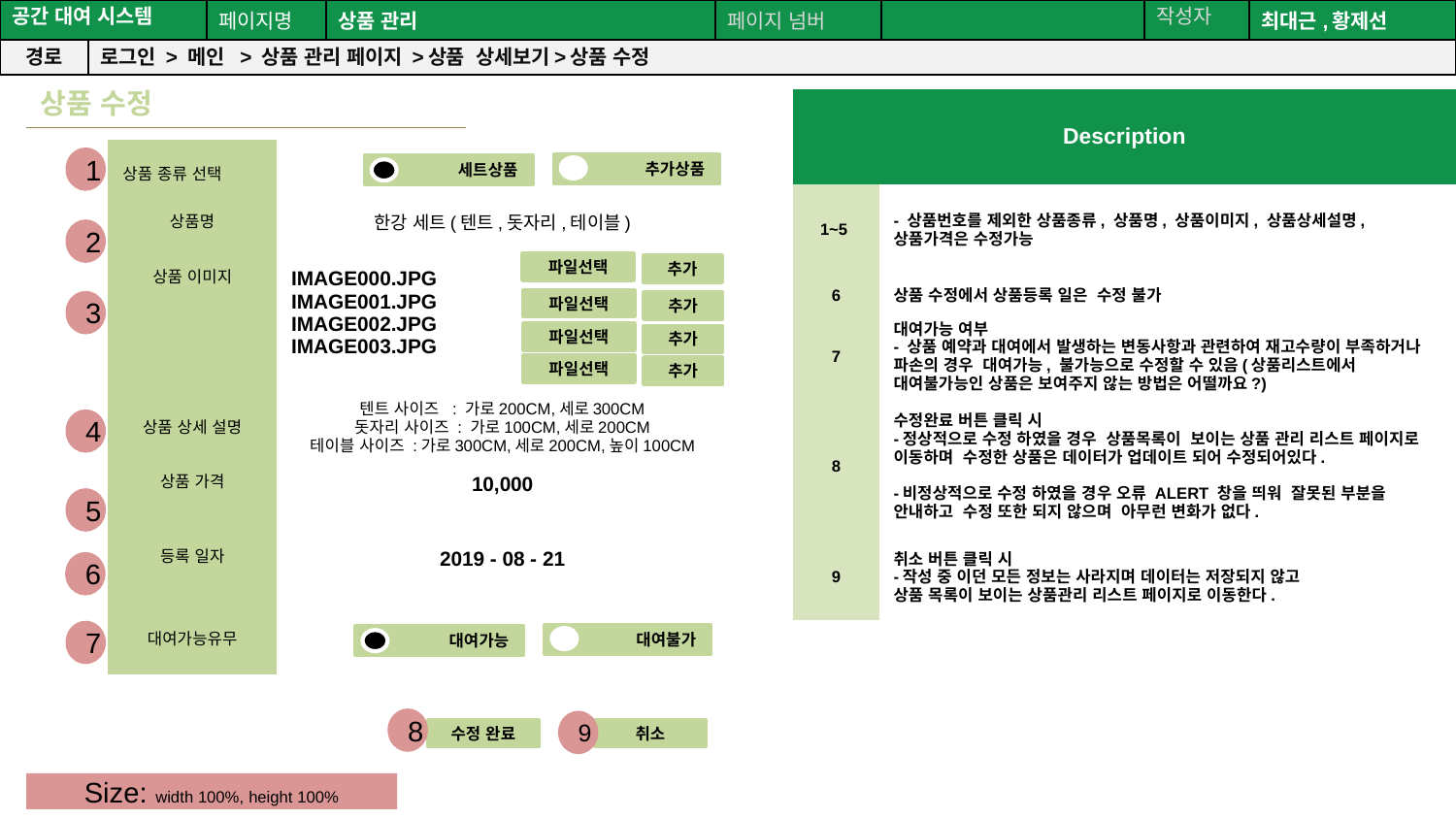

공간(오피스) 대여 시스템
| 공간 대여 시스템 |  | 페이지명 | 상품 관리 | 페이지 넘버 |  | 작성자 | 최대근,황제선 |
| --- | --- | --- | --- | --- | --- | --- | --- |
| 경로 | 로그인 > 메인 > 상품 관리 페이지 >상품 상세보기>상품 수정 |  |  |  |  |  |  |
상품 수정
| Description |  |
| --- | --- |
| 1~5 | - 상품번호를 제외한 상품종류, 상품명, 상품이미지, 상품상세설명, 상품가격은 수정가능 |
| 6 | 상품 수정에서 상품등록 일은 수정 불가 |
| 7 | 대여가능 여부 - 상품 예약과 대여에서 발생하는 변동사항과 관련하여 재고수량이 부족하거나 파손의 경우 대여가능, 불가능으로 수정할 수 있음(상품리스트에서 대여불가능인 상품은 보여주지 않는 방법은 어떨까요?) |
| 8 | 수정완료 버튼 클릭 시 -정상적으로 수정 하였을 경우 상품목록이 보이는 상품 관리 리스트 페이지로 이동하며 수정한 상품은 데이터가 업데이트 되어 수정되어있다. -비정상적으로 수정 하였을 경우 오류 ALERT 창을 띄워 잘못된 부분을 안내하고 수정 또한 되지 않으며 아무런 변화가 없다. |
| 9 | 취소 버튼 클릭 시 -작성 중 이던 모든 정보는 사라지며 데이터는 저장되지 않고 상품 목록이 보이는 상품관리 리스트 페이지로 이동한다. |
| 상품 종류 선택 |  |
| --- | --- |
| 상품명 | 한강 세트(텐트,돗자리,테이블) |
| 상품 이미지 | IMAGE000.JPG IMAGE001.JPG IMAGE002.JPG IMAGE003.JPG |
| 상품 상세 설명 | 텐트 사이즈 : 가로200CM,세로300CM 돗자리 사이즈 : 가로100CM,세로200CM 테이블 사이즈 :가로300CM,세로200CM,높이100CM |
| 상품 가격 | 10,000 |
| 등록 일자 | 2019 - 08 - 21 |
| 대여가능유무 |  |
|  |  |
1
추가상품

  세트상품

2
파일선택
추가
파일선택
3
추가
파일선택
추가
파일선택
추가
4
5
6
7
대여불가

  대여가능

8
9
수정 완료
취소
Size: width 100%, height 100%